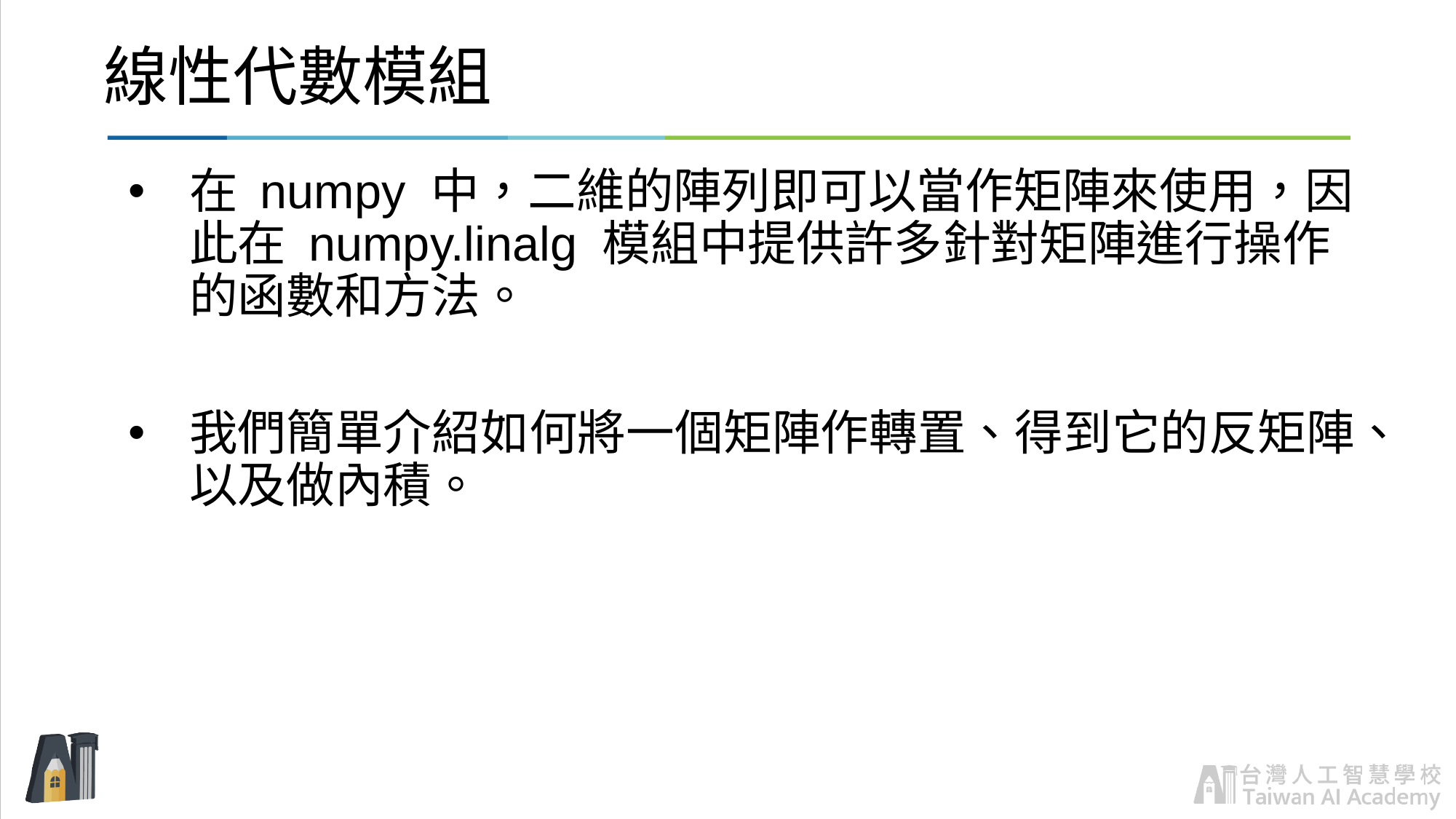

# 線性代數模組
在 numpy 中，二維的陣列即可以當作矩陣來使用，因此在 numpy.linalg 模組中提供許多針對矩陣進行操作的函數和方法。

我們簡單介紹如何將一個矩陣作轉置、得到它的反矩陣、以及做內積。